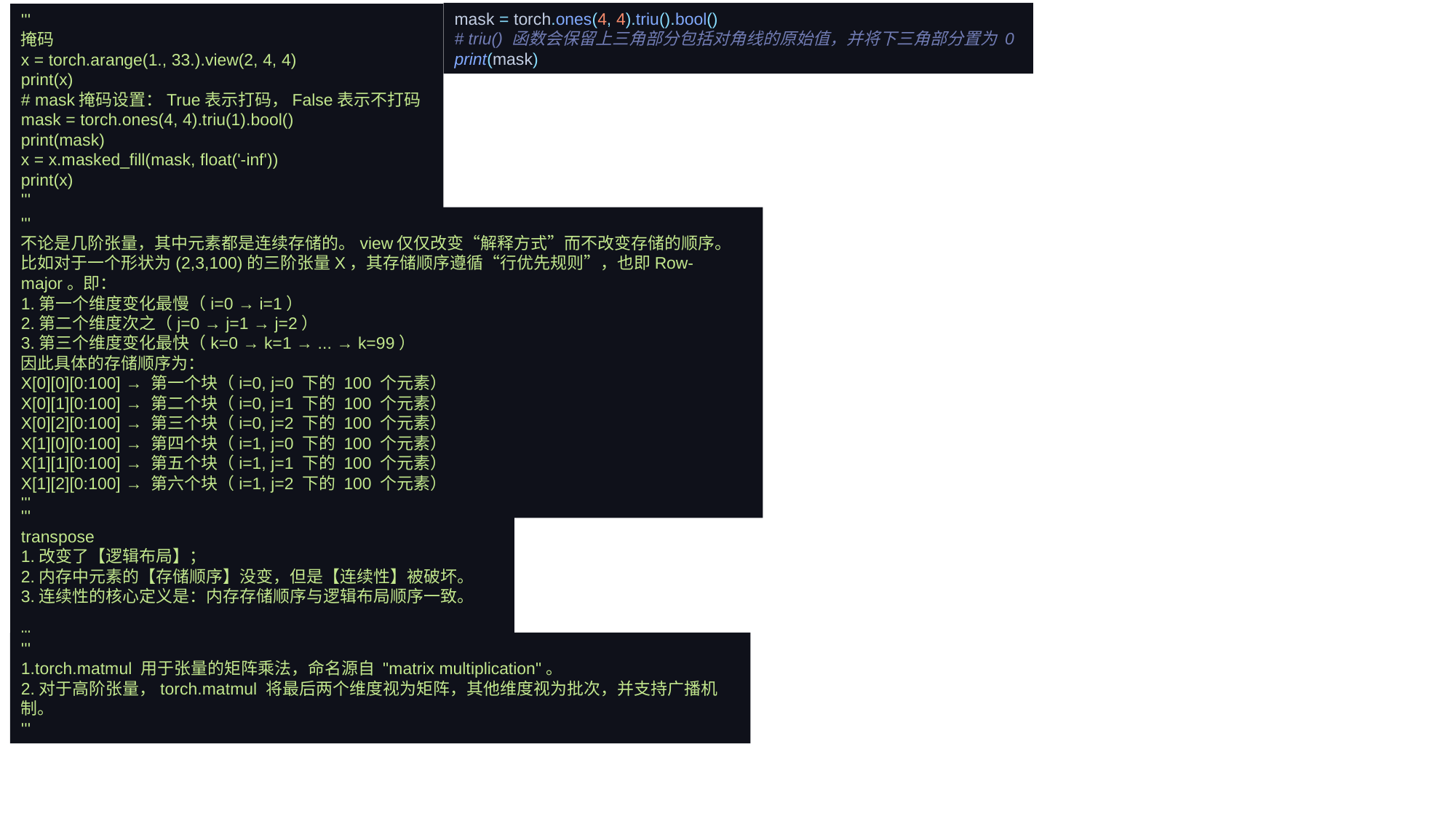

'''
掩码
x = torch.arange(1., 33.).view(2, 4, 4)
print(x)
# mask掩码设置：True表示打码，False表示不打码
mask = torch.ones(4, 4).triu(1).bool()
print(mask)
x = x.masked_fill(mask, float('-inf'))
print(x)
'''
mask = torch.ones(4, 4).triu().bool()
# triu() 函数会保留上三角部分包括对角线的原始值，并将下三角部分置为 0
print(mask)
'''
不论是几阶张量，其中元素都是连续存储的。view仅仅改变“解释方式”而不改变存储的顺序。
比如对于一个形状为(2,3,100)的三阶张量X，其存储顺序遵循“行优先规则”，也即Row-major。即：
1.第一个维度变化最慢（i=0 → i=1）
2.第二个维度次之（j=0 → j=1 → j=2）
3.第三个维度变化最快（k=0 → k=1 → ... → k=99）
因此具体的存储顺序为：
X[0][0][0:100] → 第一个块（i=0, j=0 下的 100 个元素）
X[0][1][0:100] → 第二个块（i=0, j=1 下的 100 个元素）
X[0][2][0:100] → 第三个块（i=0, j=2 下的 100 个元素）
X[1][0][0:100] → 第四个块（i=1, j=0 下的 100 个元素）
X[1][1][0:100] → 第五个块（i=1, j=1 下的 100 个元素）
X[1][2][0:100] → 第六个块（i=1, j=2 下的 100 个元素）
'''
'''
transpose
1.改变了【逻辑布局】；
2.内存中元素的【存储顺序】没变，但是【连续性】被破坏。
3.连续性的核心定义是：内存存储顺序与逻辑布局顺序一致。
'''
'''
1.torch.matmul 用于张量的矩阵乘法，命名源自 "matrix multiplication"。
2.对于高阶张量，torch.matmul 将最后两个维度视为矩阵，其他维度视为批次，并支持广播机制。
'''